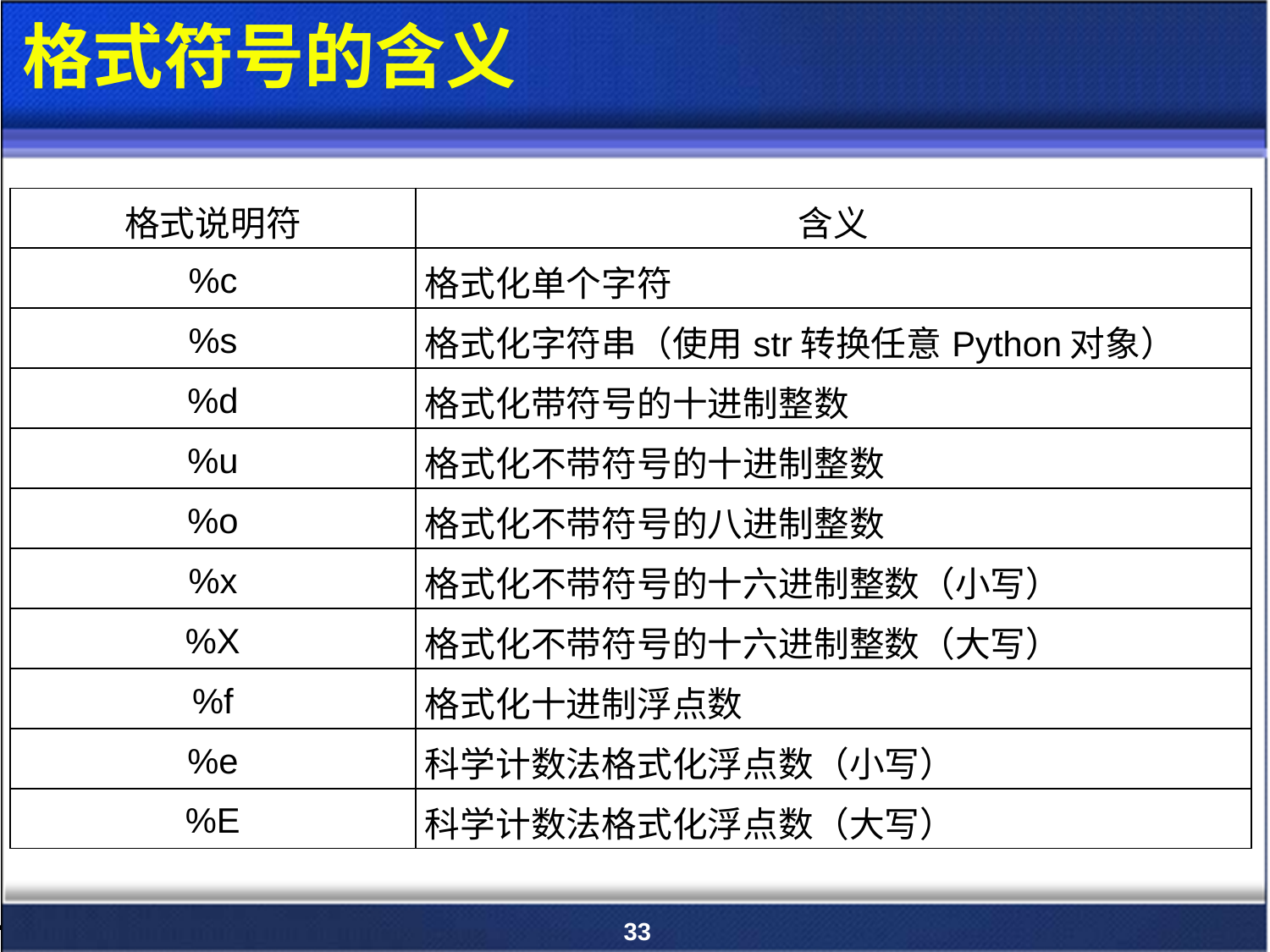

# 格式符号的含义
| 格式说明符 | 含义 |
| --- | --- |
| %c | 格式化单个字符 |
| %s | 格式化字符串（使用str转换任意Python对象） |
| %d | 格式化带符号的十进制整数 |
| %u | 格式化不带符号的十进制整数 |
| %o | 格式化不带符号的八进制整数 |
| %x | 格式化不带符号的十六进制整数（小写） |
| %X | 格式化不带符号的十六进制整数（大写） |
| %f | 格式化十进制浮点数 |
| %e | 科学计数法格式化浮点数（小写） |
| %E | 科学计数法格式化浮点数（大写） |
33